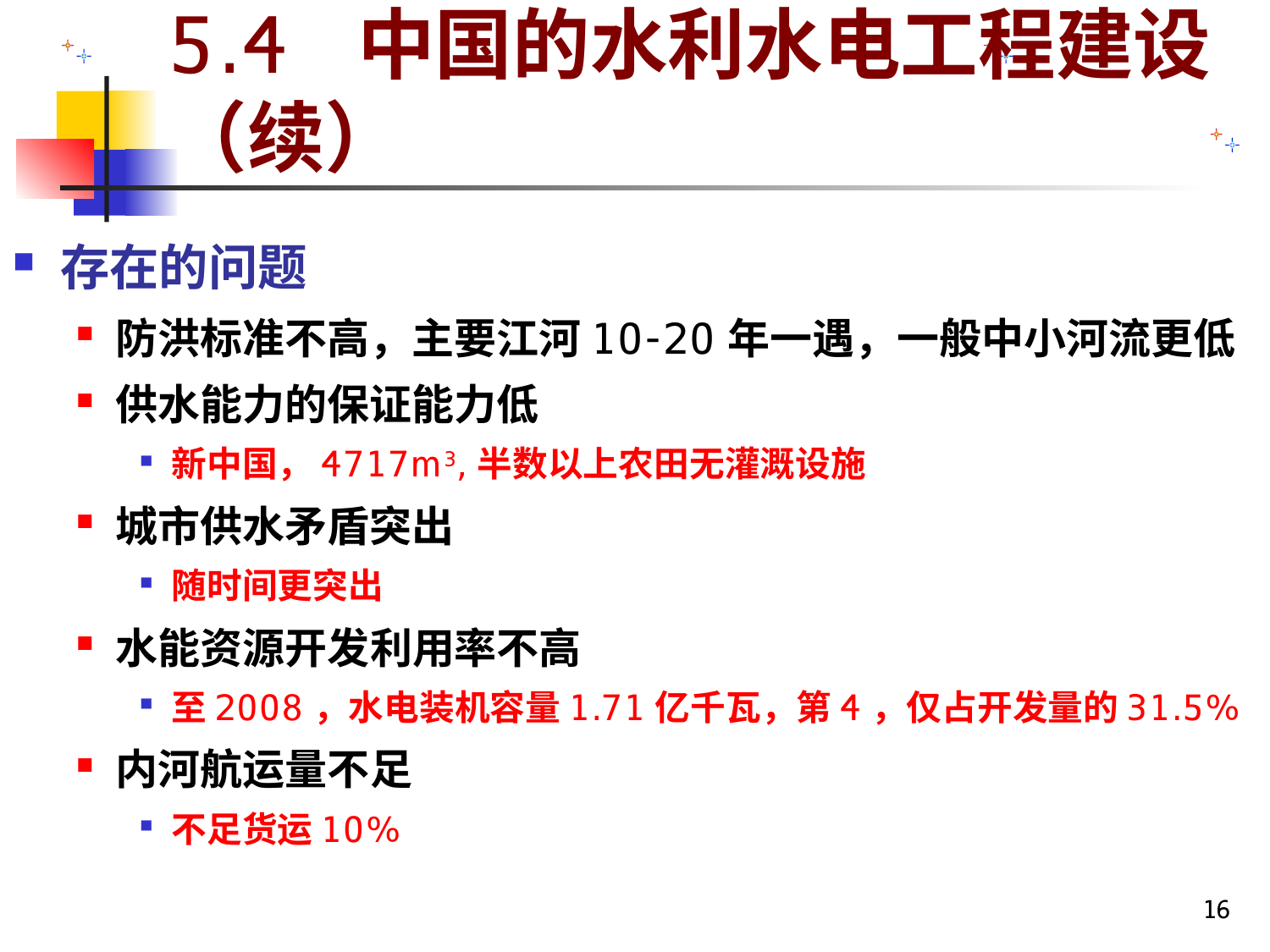

# 5.4  中国的水利水电工程建设（续）
存在的问题
防洪标准不高，主要江河10-20年一遇，一般中小河流更低
供水能力的保证能力低
新中国，4717m3,半数以上农田无灌溉设施
城市供水矛盾突出
随时间更突出
水能资源开发利用率不高
至2008，水电装机容量1.71亿千瓦，第4，仅占开发量的31.5%
内河航运量不足
不足货运10%
16